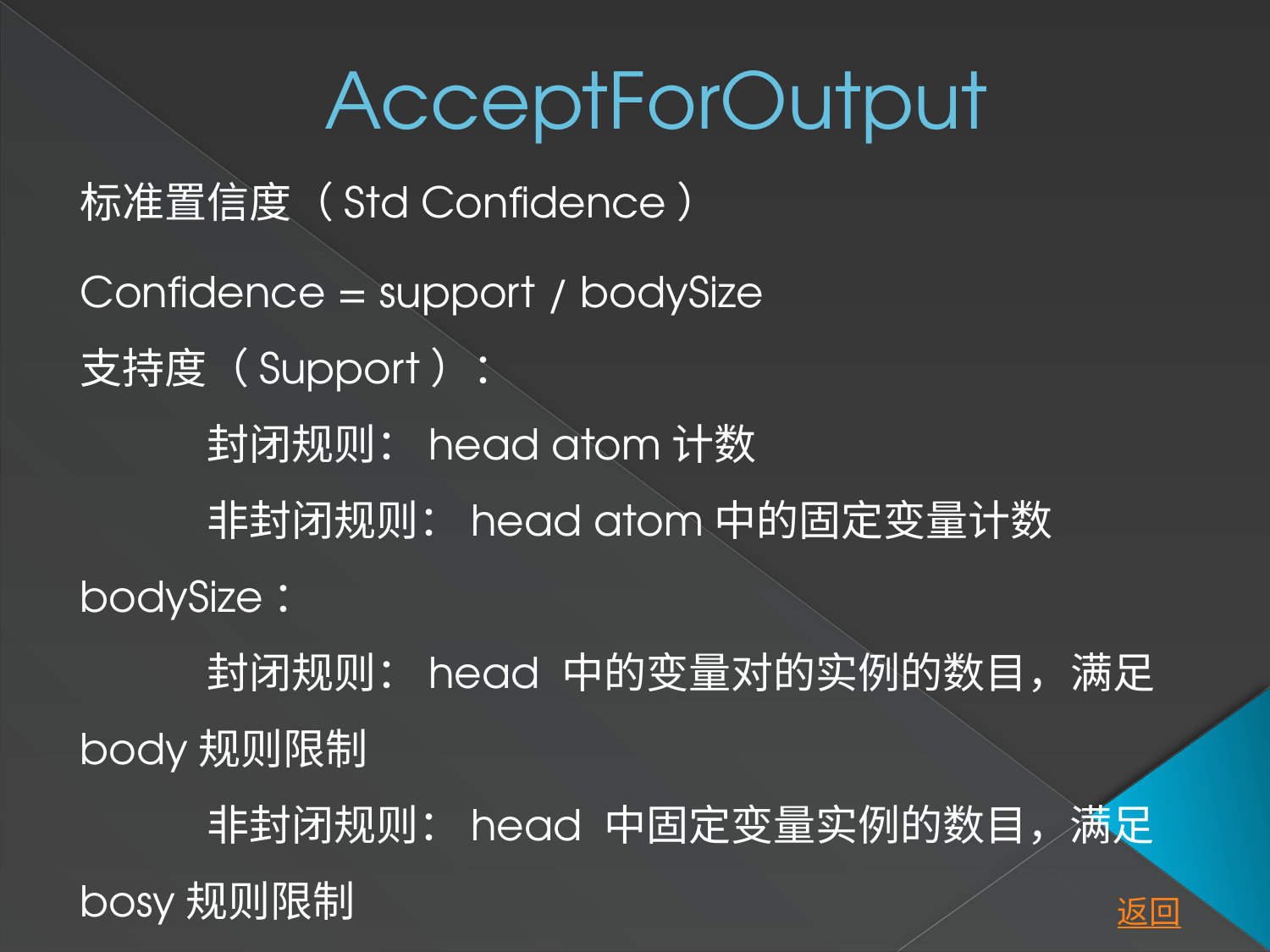

AcceptForOutput
标准置信度（Std Confidence）
Confidence = support / bodySize
支持度（Support）：
	封闭规则：head atom计数
	非封闭规则：head atom中的固定变量计数
bodySize：
	封闭规则：head 中的变量对的实例的数目，满足body规则限制
	非封闭规则：head 中固定变量实例的数目，满足bosy规则限制
返回